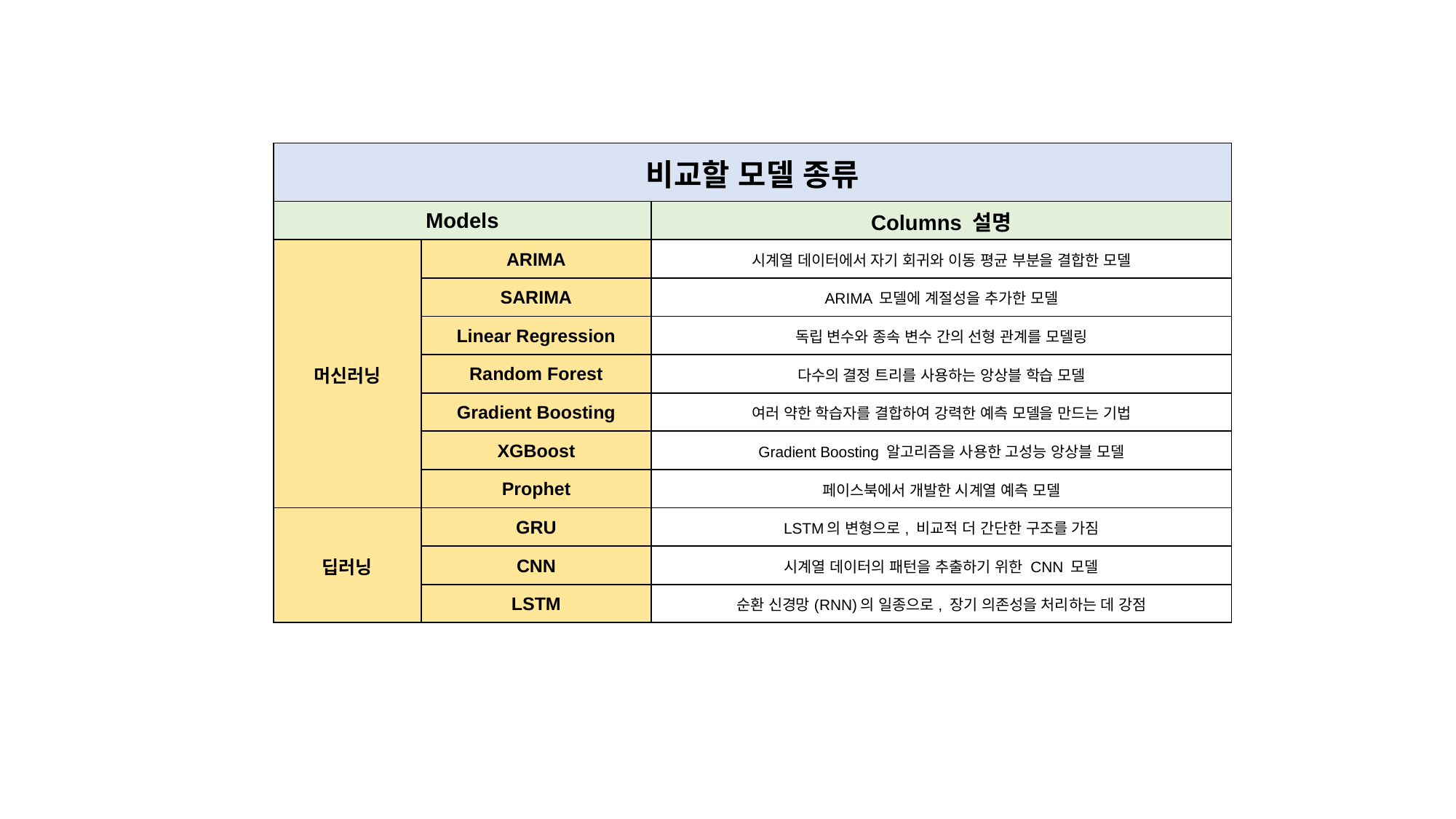

| 비교할 모델 종류 |  |  |
| --- | --- | --- |
| Models |  | Columns 설명 |
| 머신러닝 | ARIMA | 시계열 데이터에서 자기 회귀와 이동 평균 부분을 결합한 모델 |
|  | SARIMA | ARIMA 모델에 계절성을 추가한 모델 |
|  | Linear Regression | 독립 변수와 종속 변수 간의 선형 관계를 모델링 |
|  | Random Forest | 다수의 결정 트리를 사용하는 앙상블 학습 모델 |
|  | Gradient Boosting | 여러 약한 학습자를 결합하여 강력한 예측 모델을 만드는 기법 |
|  | XGBoost | Gradient Boosting 알고리즘을 사용한 고성능 앙상블 모델 |
|  | Prophet | 페이스북에서 개발한 시계열 예측 모델 |
| 딥러닝 | GRU | LSTM의 변형으로, 비교적 더 간단한 구조를 가짐 |
|  | CNN | 시계열 데이터의 패턴을 추출하기 위한 CNN 모델 |
|  | LSTM | 순환 신경망(RNN)의 일종으로, 장기 의존성을 처리하는 데 강점 |